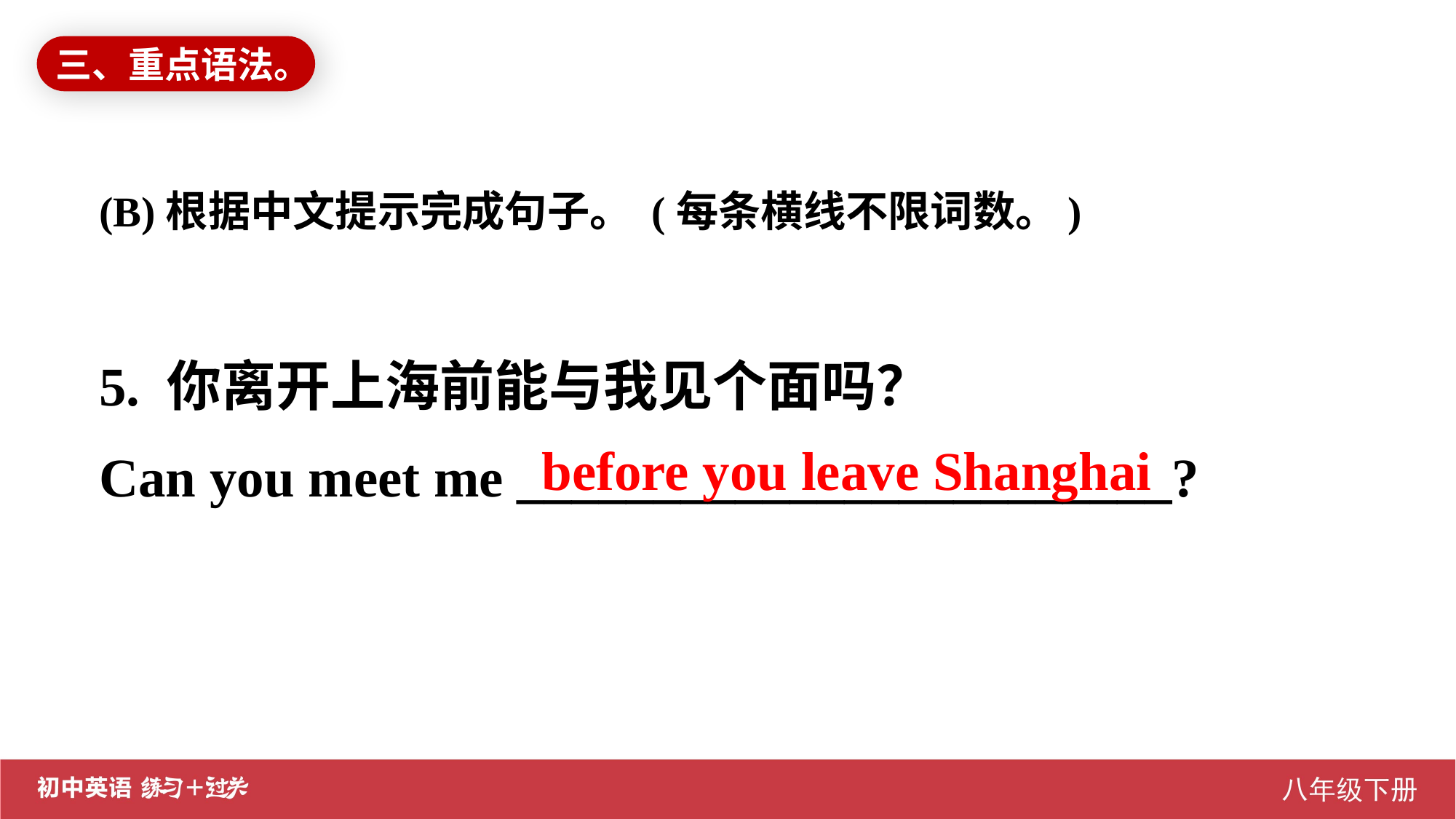

三、重点语法。
(B)根据中文提示完成句子。 (每条横线不限词数。)

5. 你离开上海前能与我见个面吗？
Can you meet me ________________________?

before you leave Shanghai